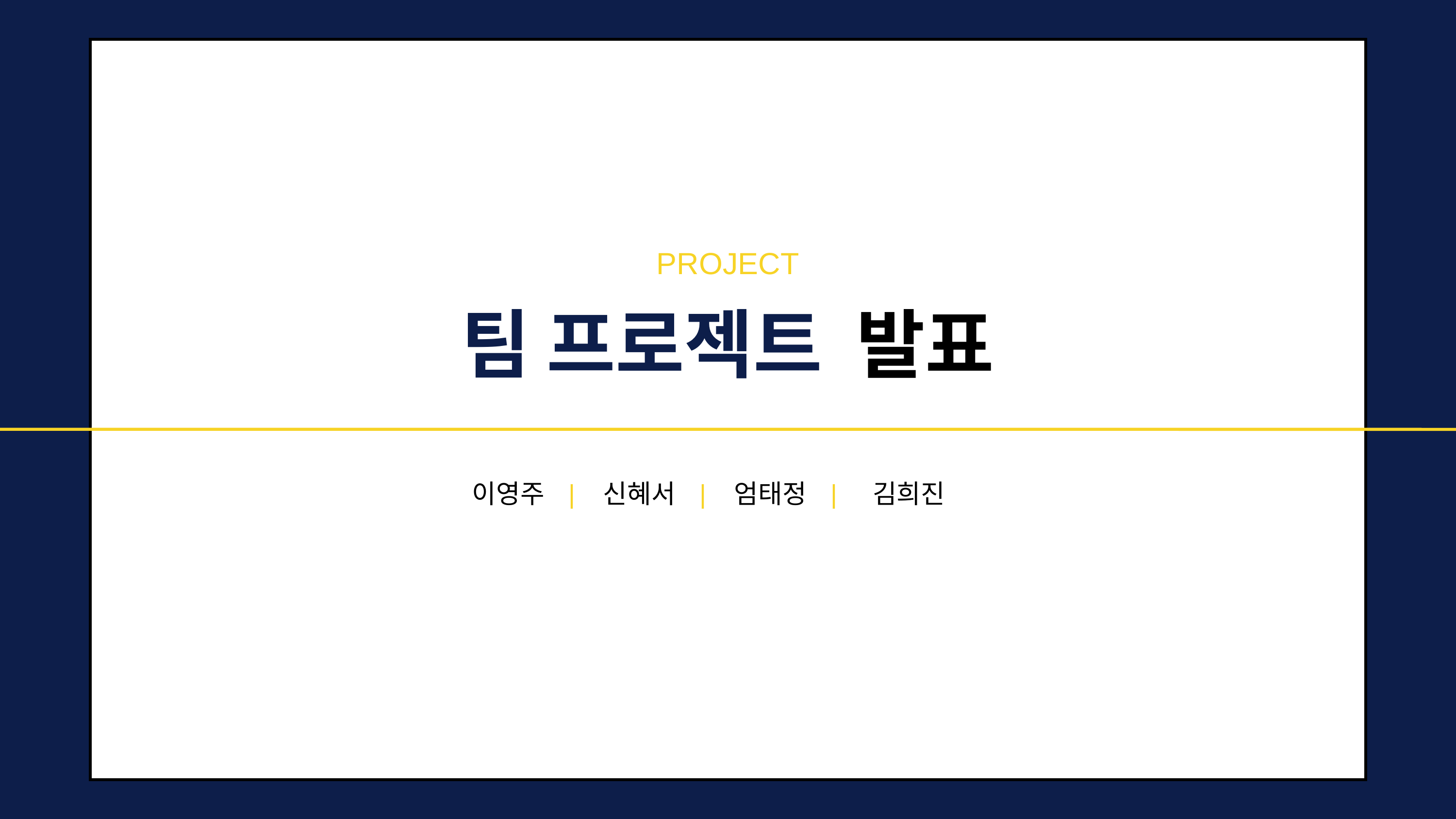

PROJECT
팀 프로젝트
발표

이영주   |   신혜서   |   엄태정   |    김희진